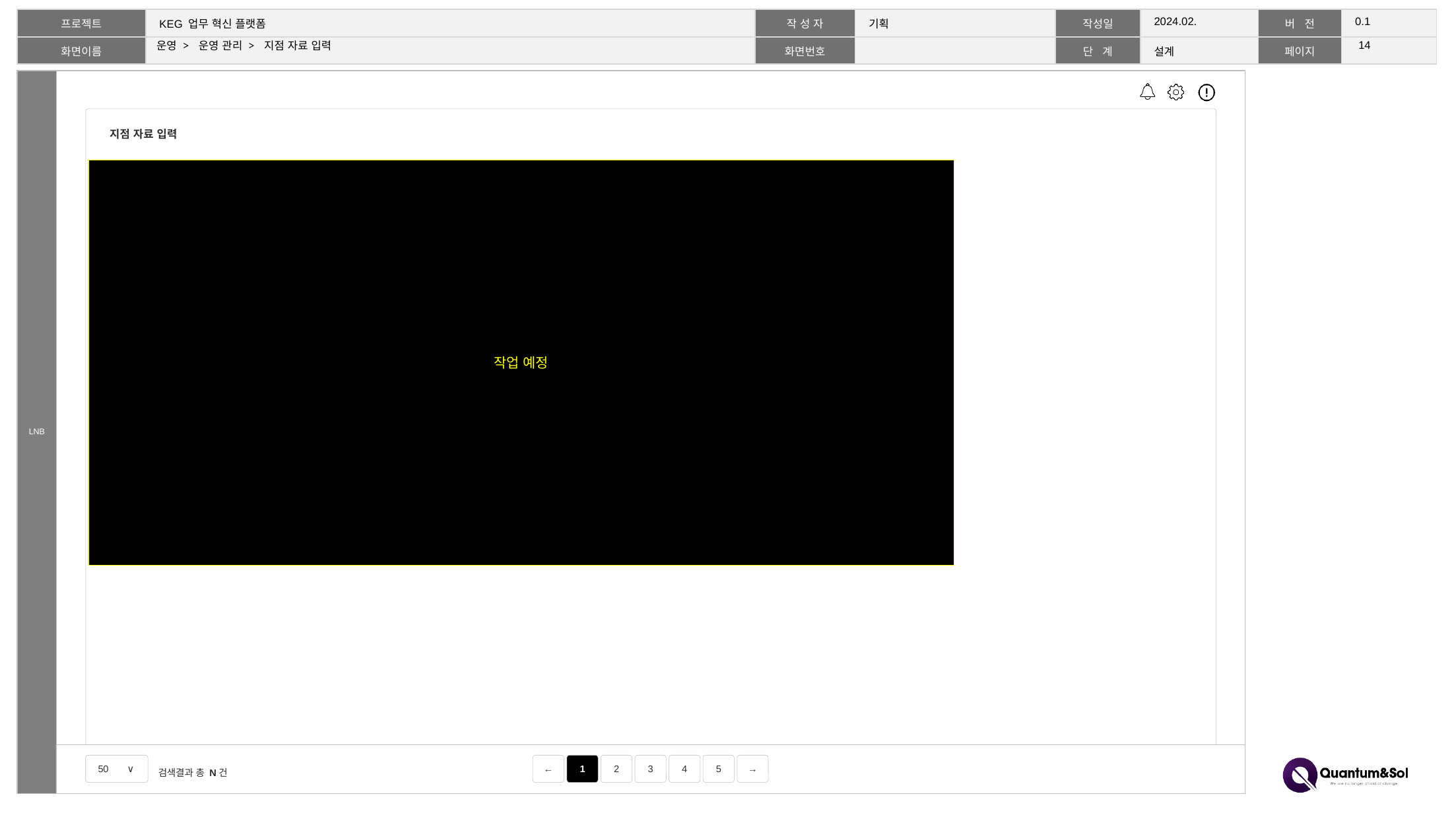

14

# 운영 > 운영 관리 > 지점 자료 입력
지점 자료 입력
작업 예정